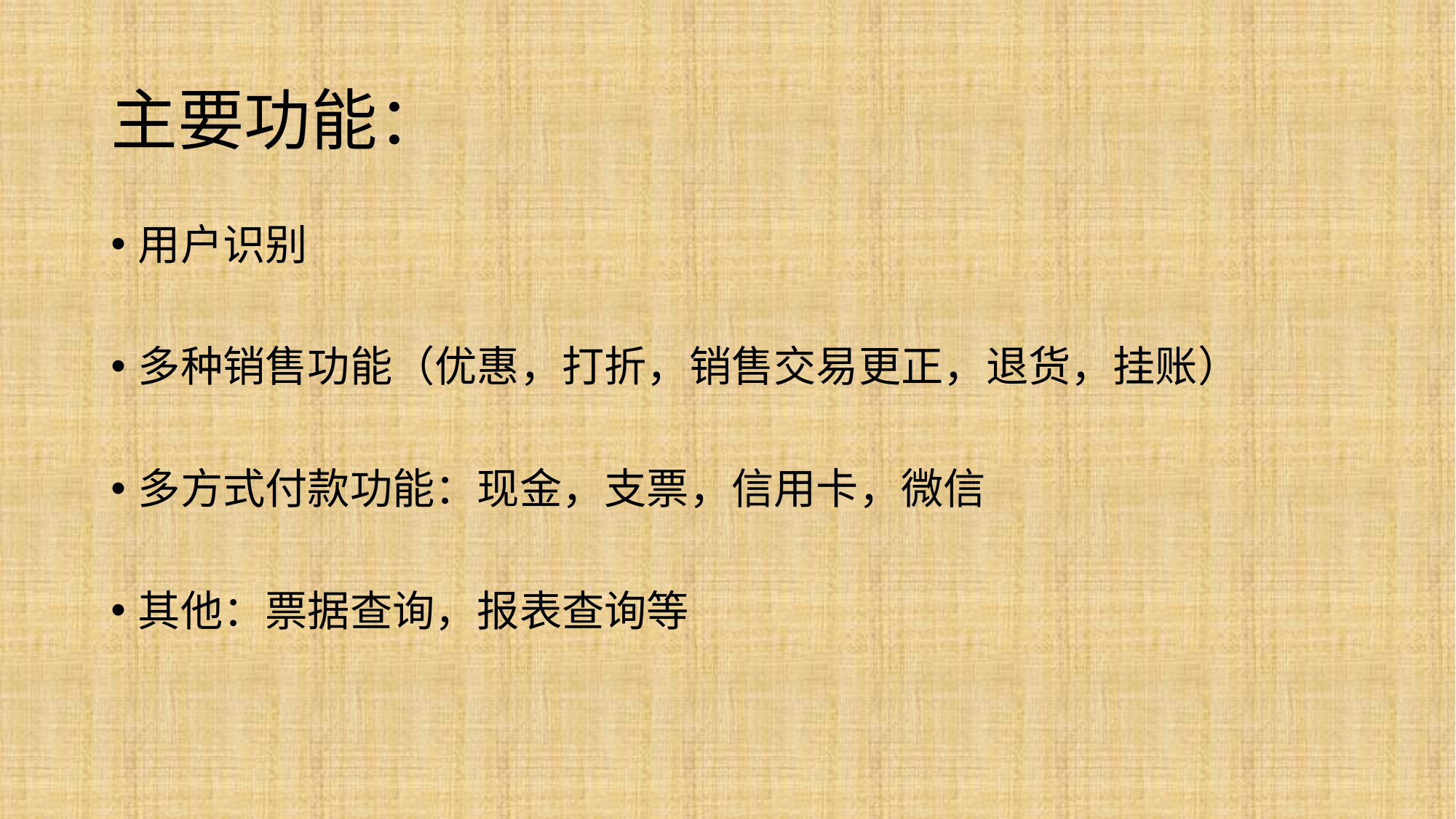

# 主要功能：
用户识别

多种销售功能（优惠，打折，销售交易更正，退货，挂账）

多方式付款功能：现金，支票，信用卡，微信

其他：票据查询，报表查询等